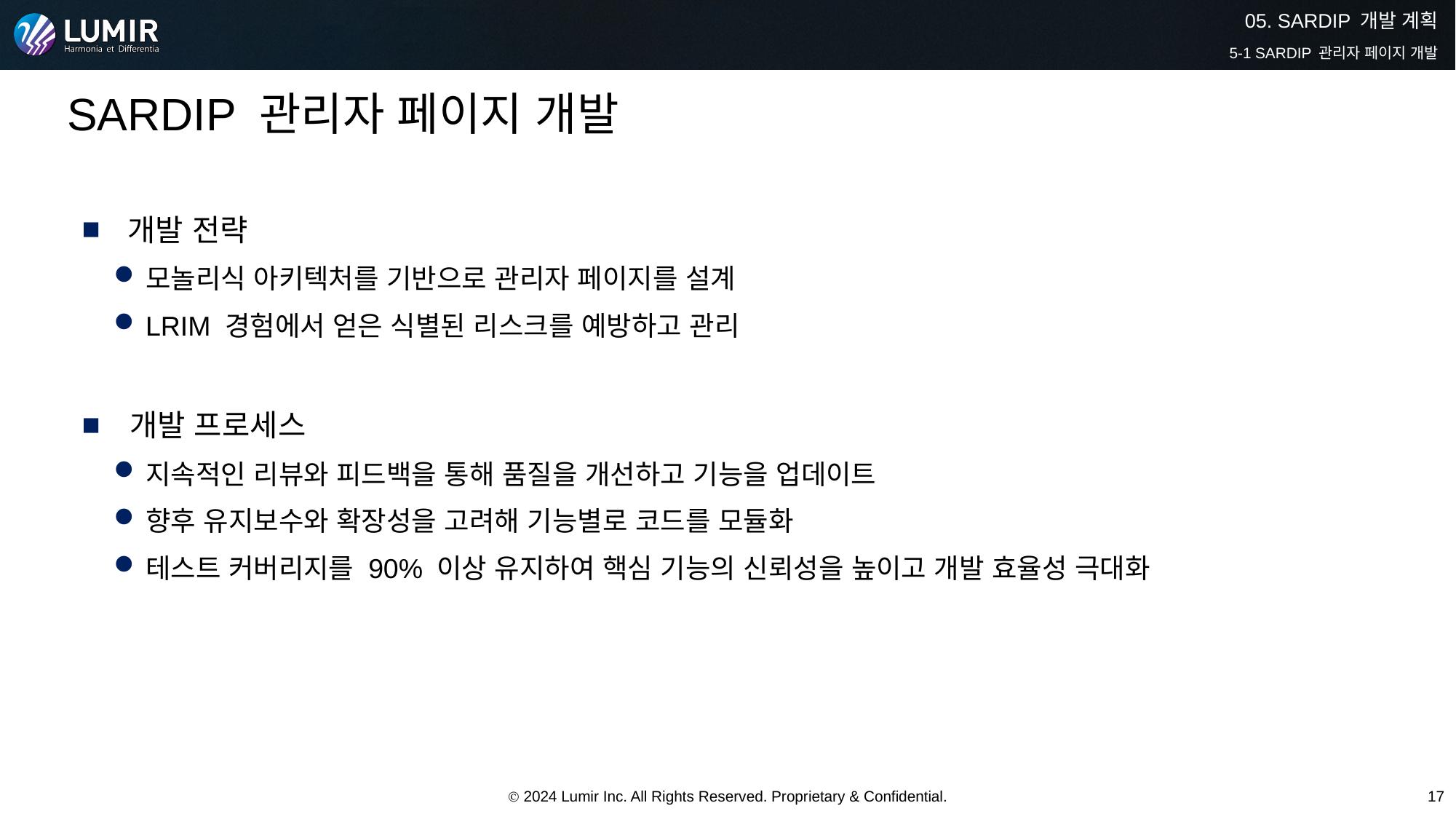

05. SARDIP 개발 계획
5-1 SARDIP 관리자 페이지 개발
# SARDIP 관리자 페이지 개발

 개발 전략
모놀리식 아키텍처를 기반으로 관리자 페이지를 설계
LRIM 경험에서 얻은 식별된 리스크를 예방하고 관리

 개발 프로세스
지속적인 리뷰와 피드백을 통해 품질을 개선하고 기능을 업데이트
향후 유지보수와 확장성을 고려해 기능별로 코드를 모듈화
테스트 커버리지를 90% 이상 유지하여 핵심 기능의 신뢰성을 높이고 개발 효율성 극대화